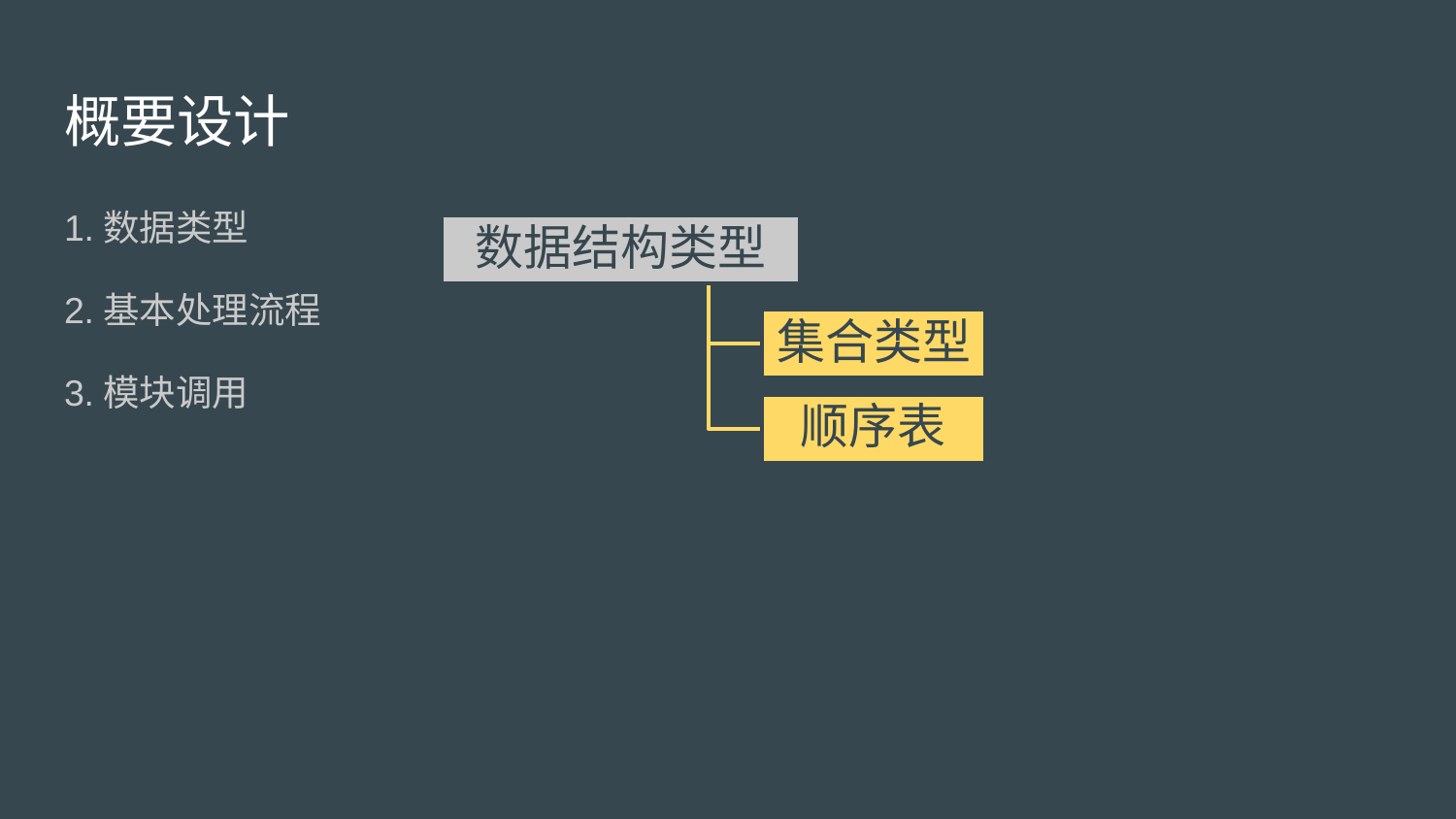

# 概要设计
1.数据类型
2.基本处理流程
3.模块调用

数据结构类型
集合类型
顺序表